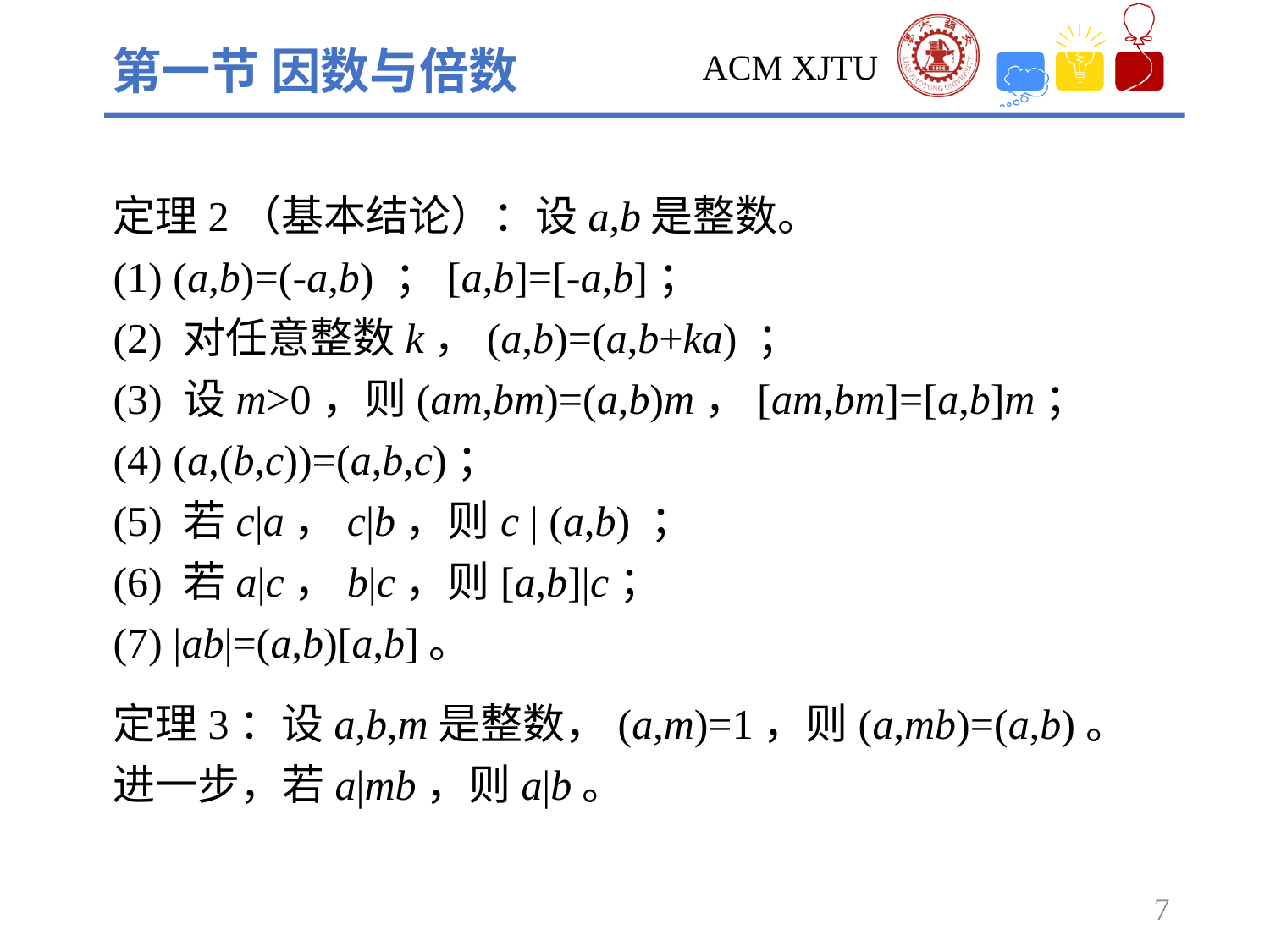

第一节 因数与倍数
定理2（基本结论）：设a,b是整数。
(1) (a,b)=(-a,b) ；[a,b]=[-a,b]；
(2) 对任意整数k，(a,b)=(a,b+ka) ；
(3) 设m>0，则(am,bm)=(a,b)m，[am,bm]=[a,b]m；
(4) (a,(b,c))=(a,b,c)；
(5) 若c|a，c|b，则c | (a,b) ；
(6) 若a|c，b|c，则[a,b]|c；
(7) |ab|=(a,b)[a,b]。
定理3：设a,b,m是整数，(a,m)=1，则(a,mb)=(a,b)。
进一步，若a|mb，则a|b。
7